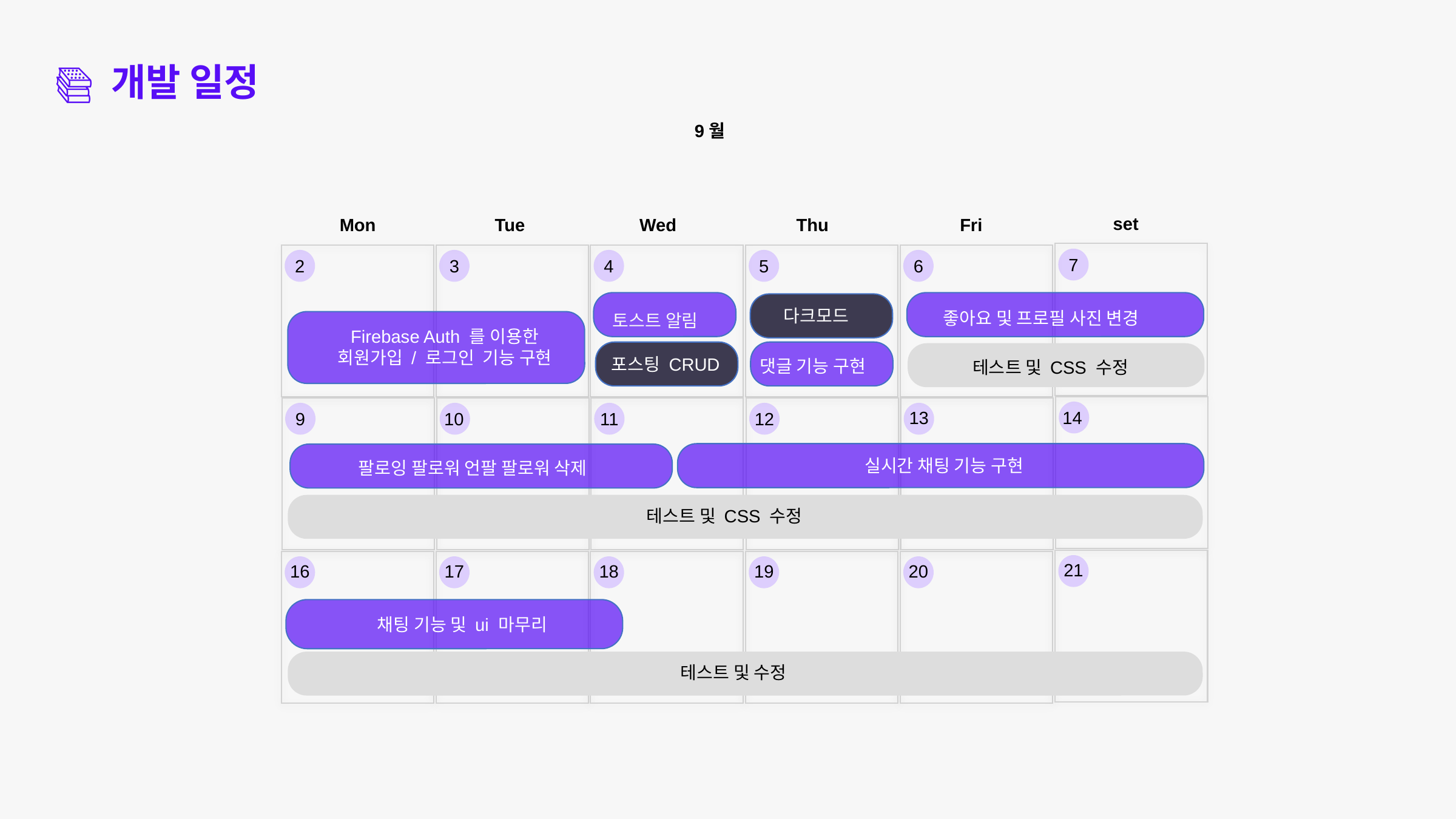

📚 개발 일정
9월
Mon
set
Tue
Wed
Thu
Fri

7

2
3
4
5
6
토스트 알림

다크모드
좋아요 및 프로필 사진 변경

Firebase Auth 를 이용한
회원가입 / 로그인  기능 구현

포스팅 CRUD
댓글 기능 구현
테스트 및 CSS 수정

13
14

9
10
11
12

실시간 채팅 기능 구현
팔로잉 팔로워 언팔 팔로워 삭제

테스트 및 CSS 수정

21

16
17
18
19
20

채팅 기능 및 ui 마무리

테스트 및 수정